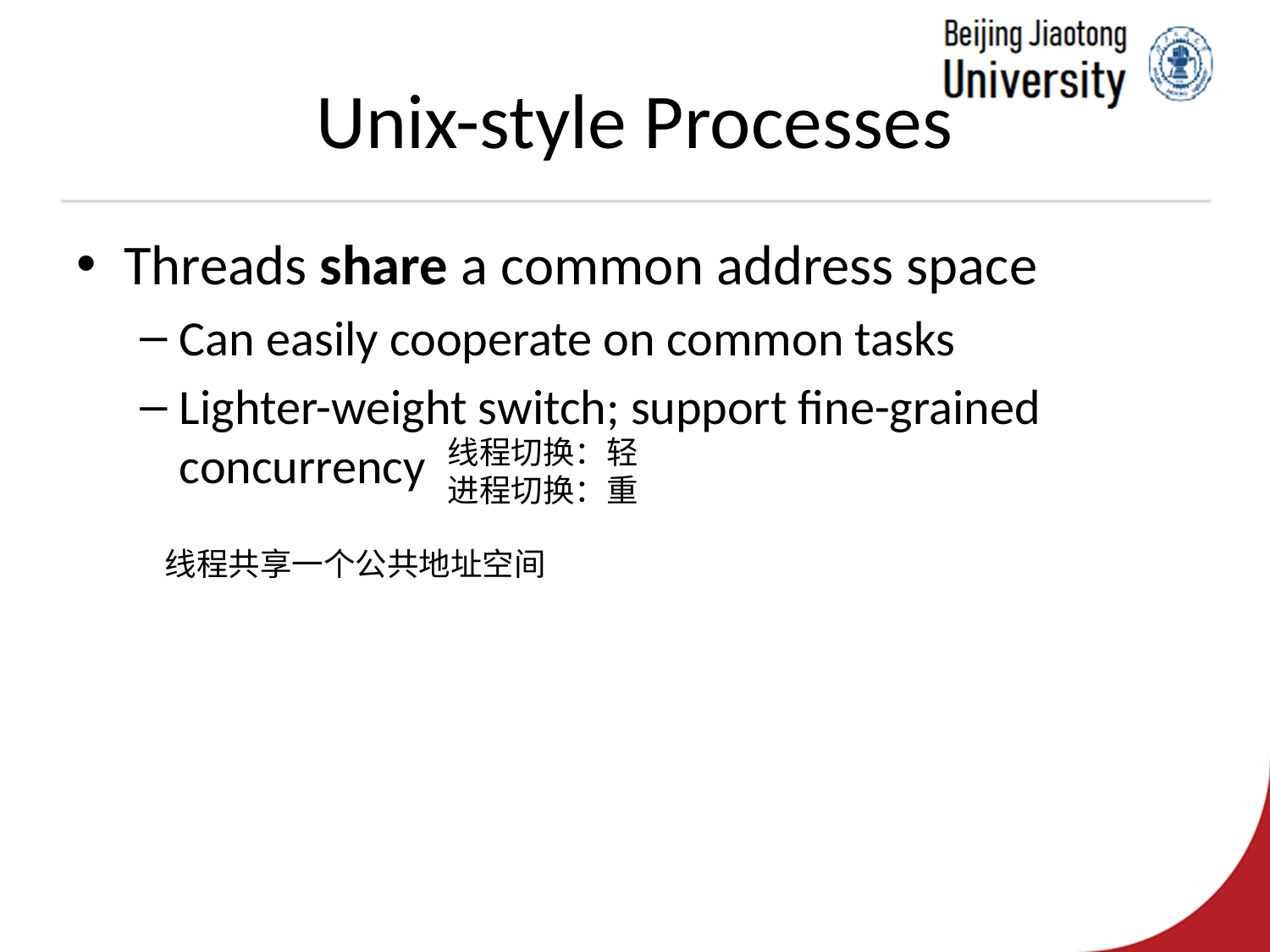

# Unix-style Processes
Threads share a common address space
Can easily cooperate on common tasks
Lighter-weight switch; support fine-grained concurrency
线程切换：轻
进程切换：重
线程共享一个公共地址空间